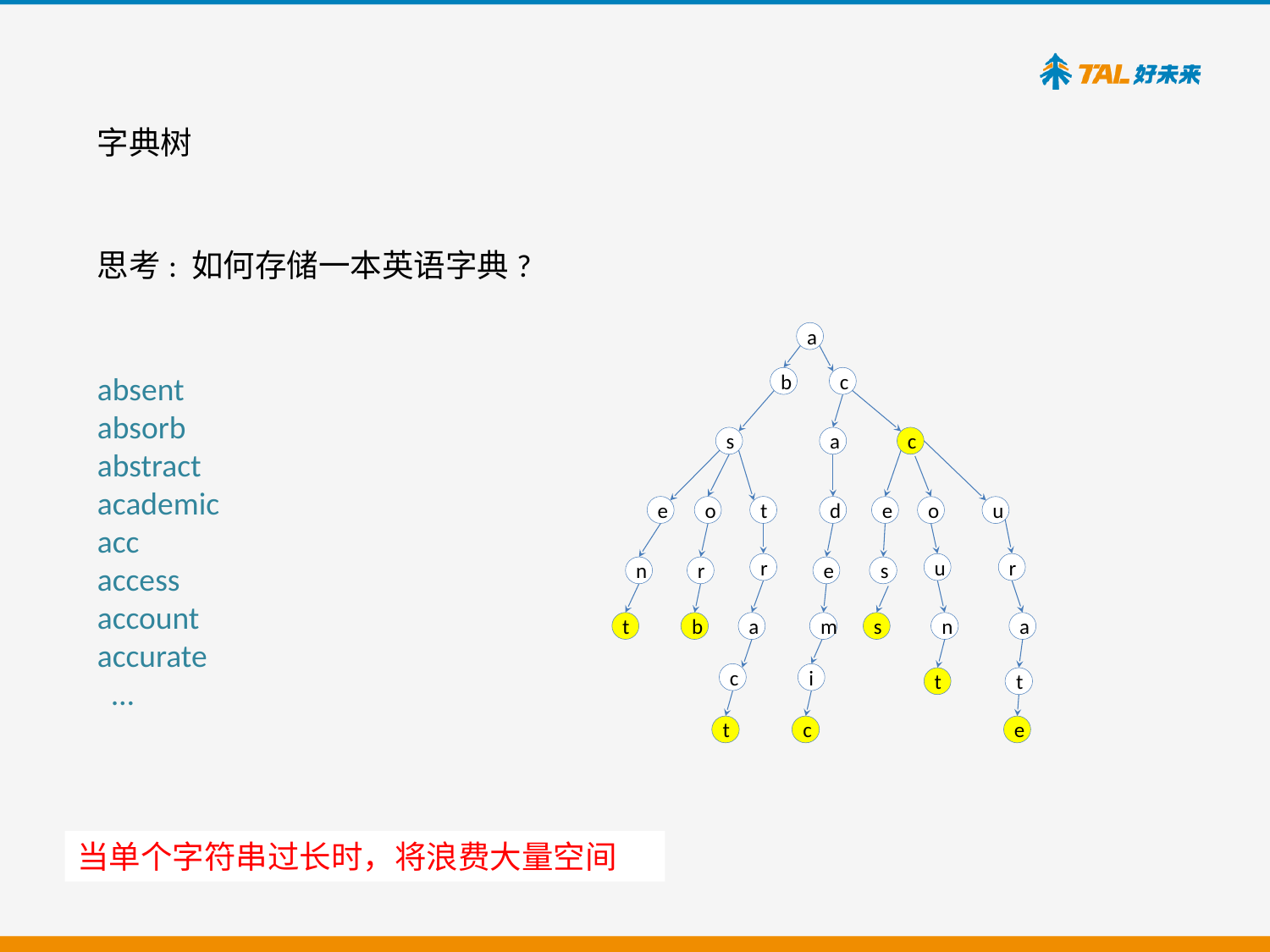

字典树
思考: 如何存储一本英语字典?
a
absent
absorb
abstract
academic
acc
access
account
accurate
  …
b
c
s
a
c
e
o
t
d
e
o
u
r
r
u
n
r
e
s
t
a
b
m
s
n
a
c
i
t
t
t
c
e
当单个字符串过长时，将浪费大量空间